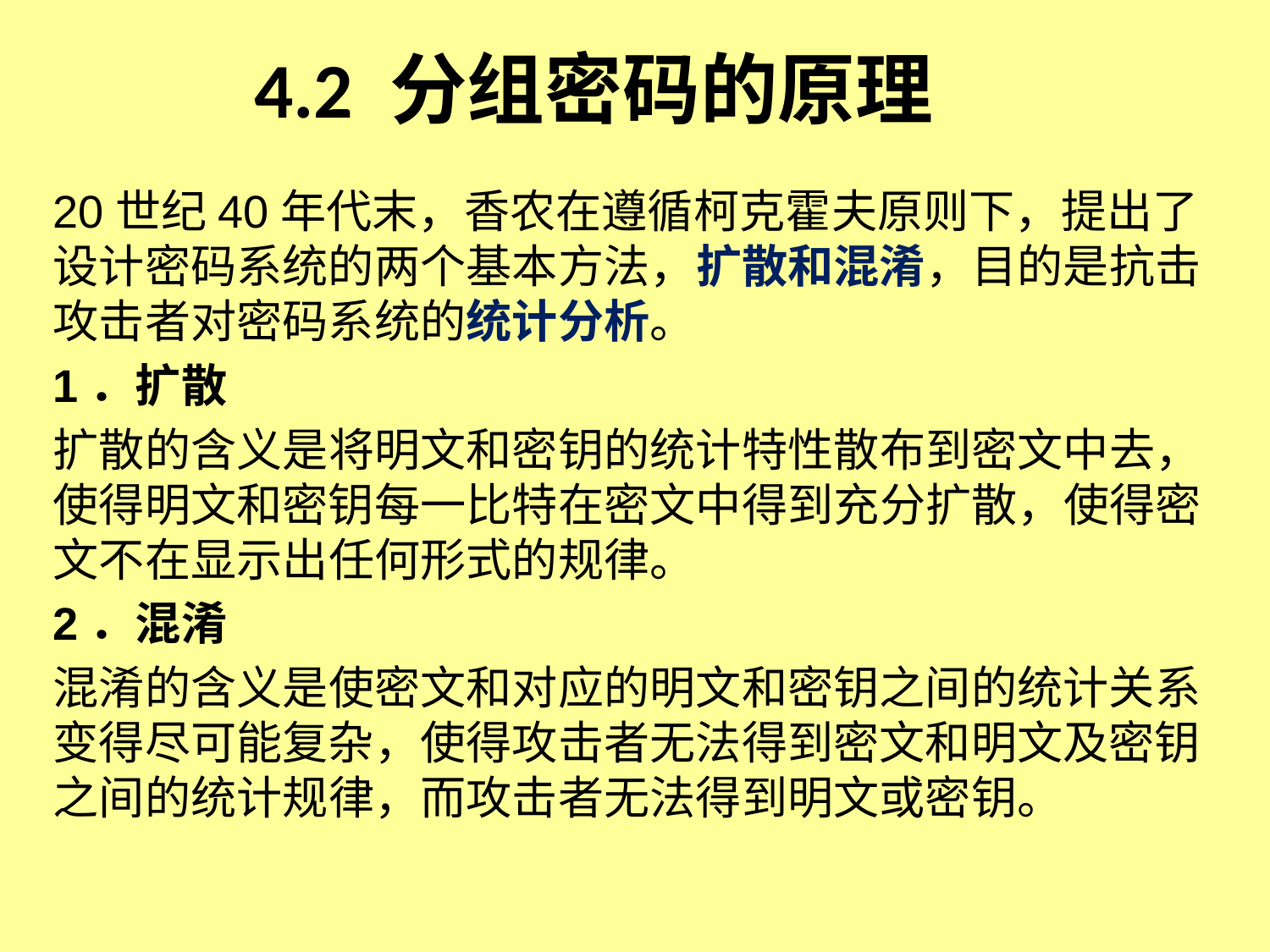

# 4.2 分组密码的原理
20世纪40年代末，香农在遵循柯克霍夫原则下，提出了设计密码系统的两个基本方法，扩散和混淆，目的是抗击攻击者对密码系统的统计分析。
1．扩散
扩散的含义是将明文和密钥的统计特性散布到密文中去，使得明文和密钥每一比特在密文中得到充分扩散，使得密文不在显示出任何形式的规律。
2．混淆
混淆的含义是使密文和对应的明文和密钥之间的统计关系变得尽可能复杂，使得攻击者无法得到密文和明文及密钥之间的统计规律，而攻击者无法得到明文或密钥。